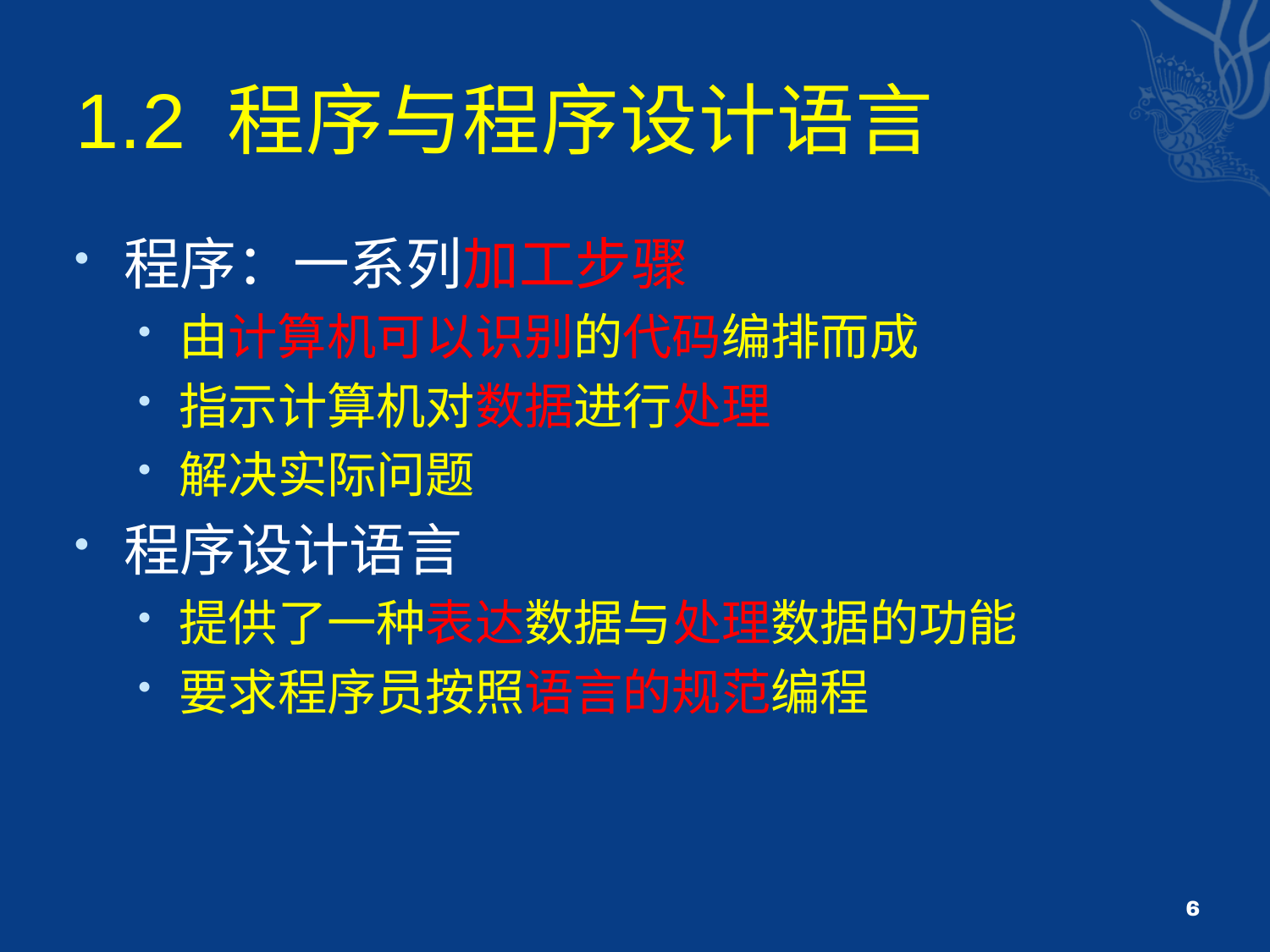

# 1.2 程序与程序设计语言
程序：一系列加工步骤
由计算机可以识别的代码编排而成
指示计算机对数据进行处理
解决实际问题
程序设计语言
提供了一种表达数据与处理数据的功能
要求程序员按照语言的规范编程
6